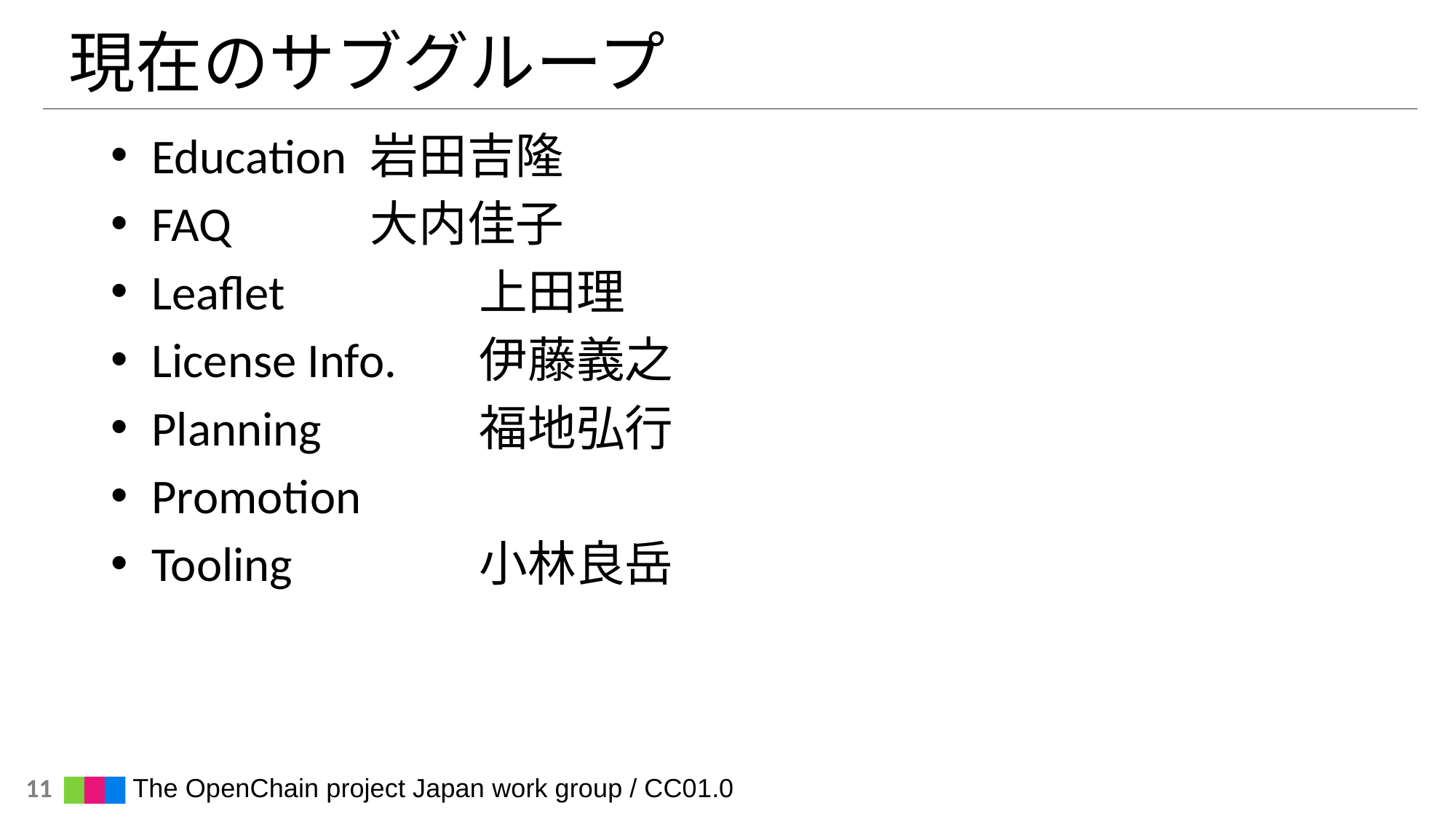

# 現在のサブグループ
Education	岩田吉隆
FAQ		大内佳子
Leaflet		上田理
License Info.	伊藤義之
Planning		福地弘行
Promotion
Tooling		小林良岳